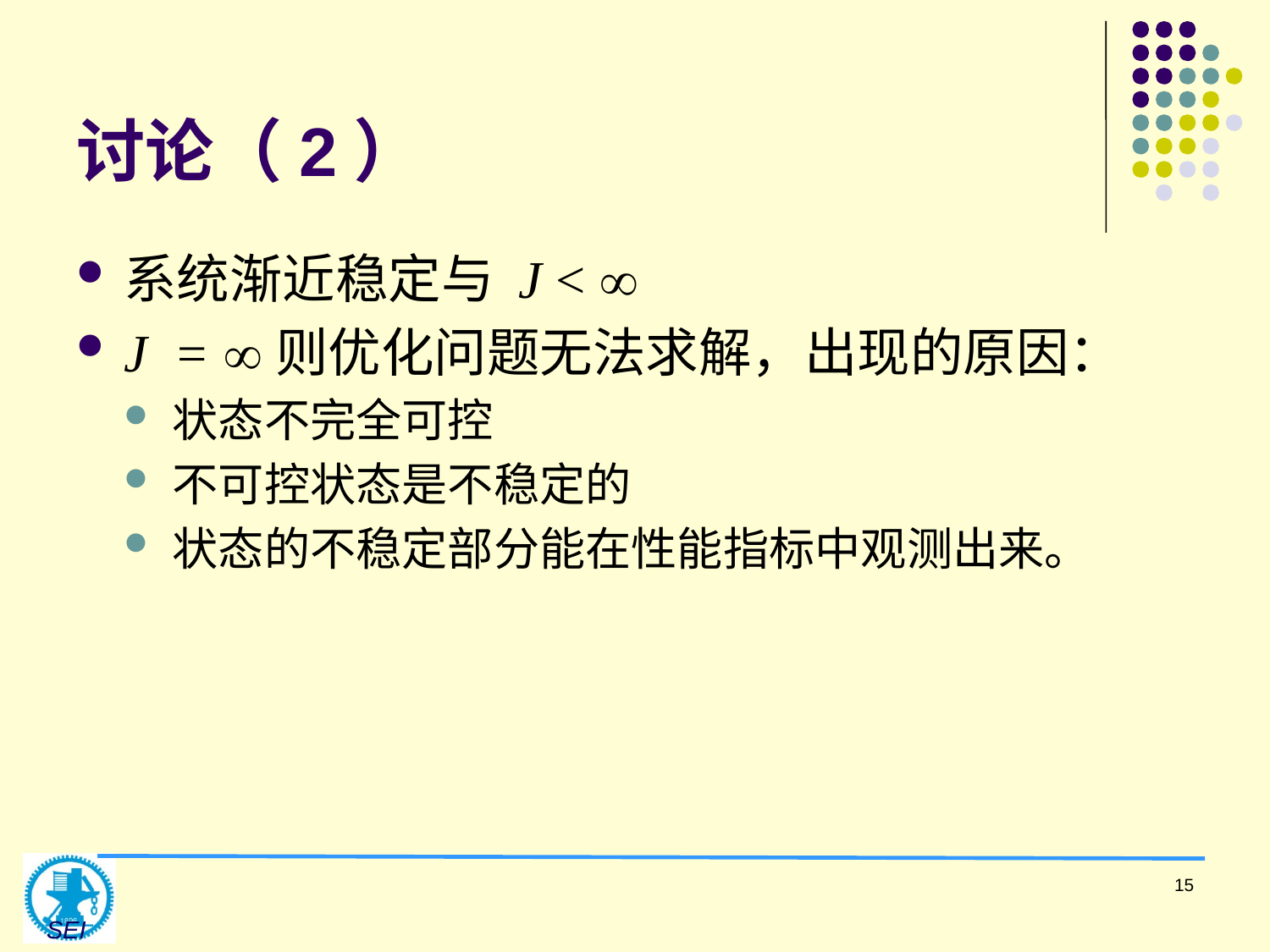

# 讨论（2）
系统渐近稳定与 J < ∞
J  = ∞则优化问题无法求解，出现的原因：
状态不完全可控
不可控状态是不稳定的
状态的不稳定部分能在性能指标中观测出来。
15